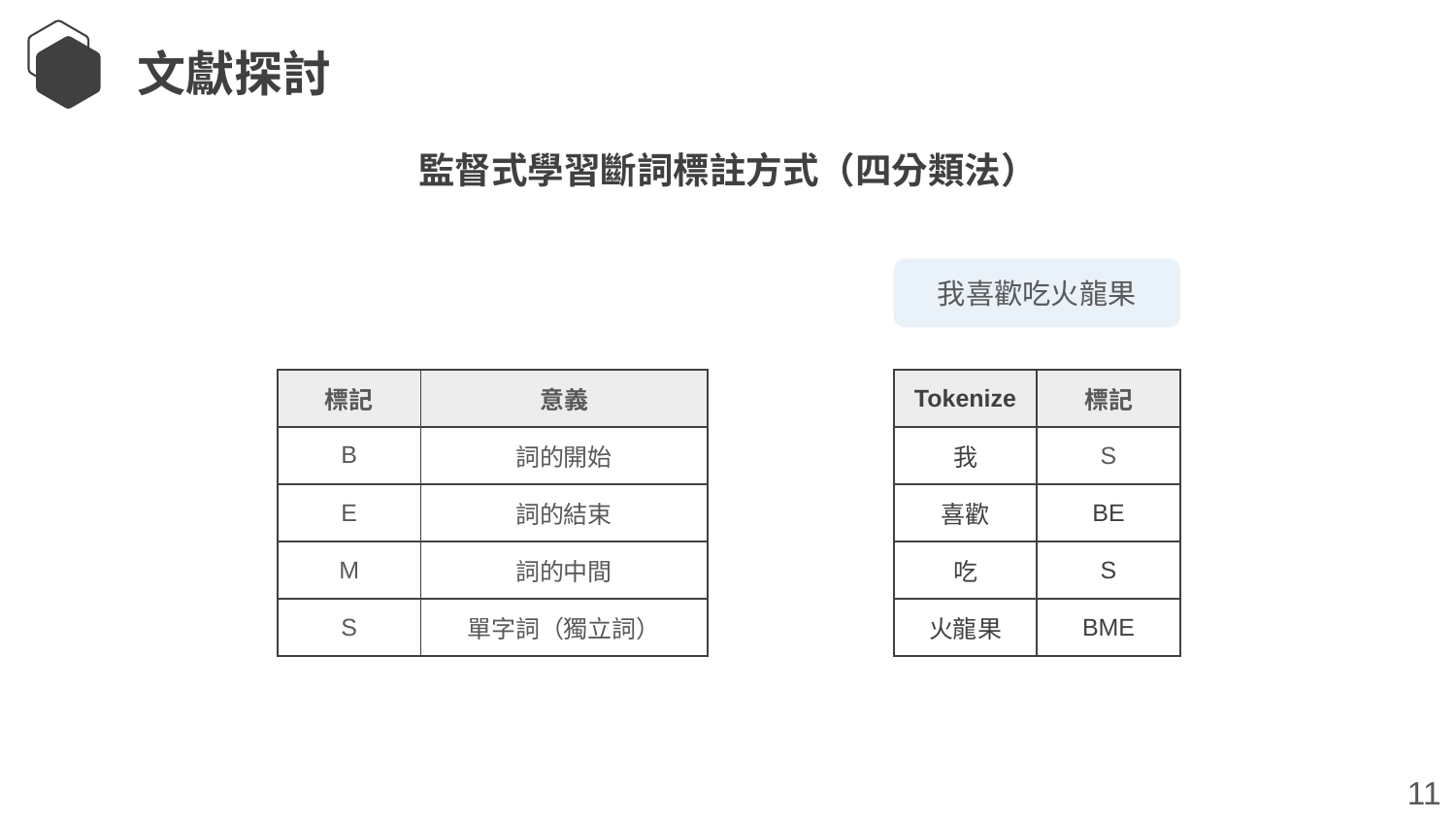

文獻探討
監督式學習斷詞標註方式（四分類法）

我喜歡吃火龍果
| 標記 | 意義 |
| --- | --- |
| B | 詞的開始 |
| E | 詞的結束 |
| M | 詞的中間 |
| S | 單字詞（獨立詞） |
| Tokenize | 標記 |
| --- | --- |
| 我 | S |
| 喜歡 | BE |
| 吃 | S |
| 火龍果 | BME |
11